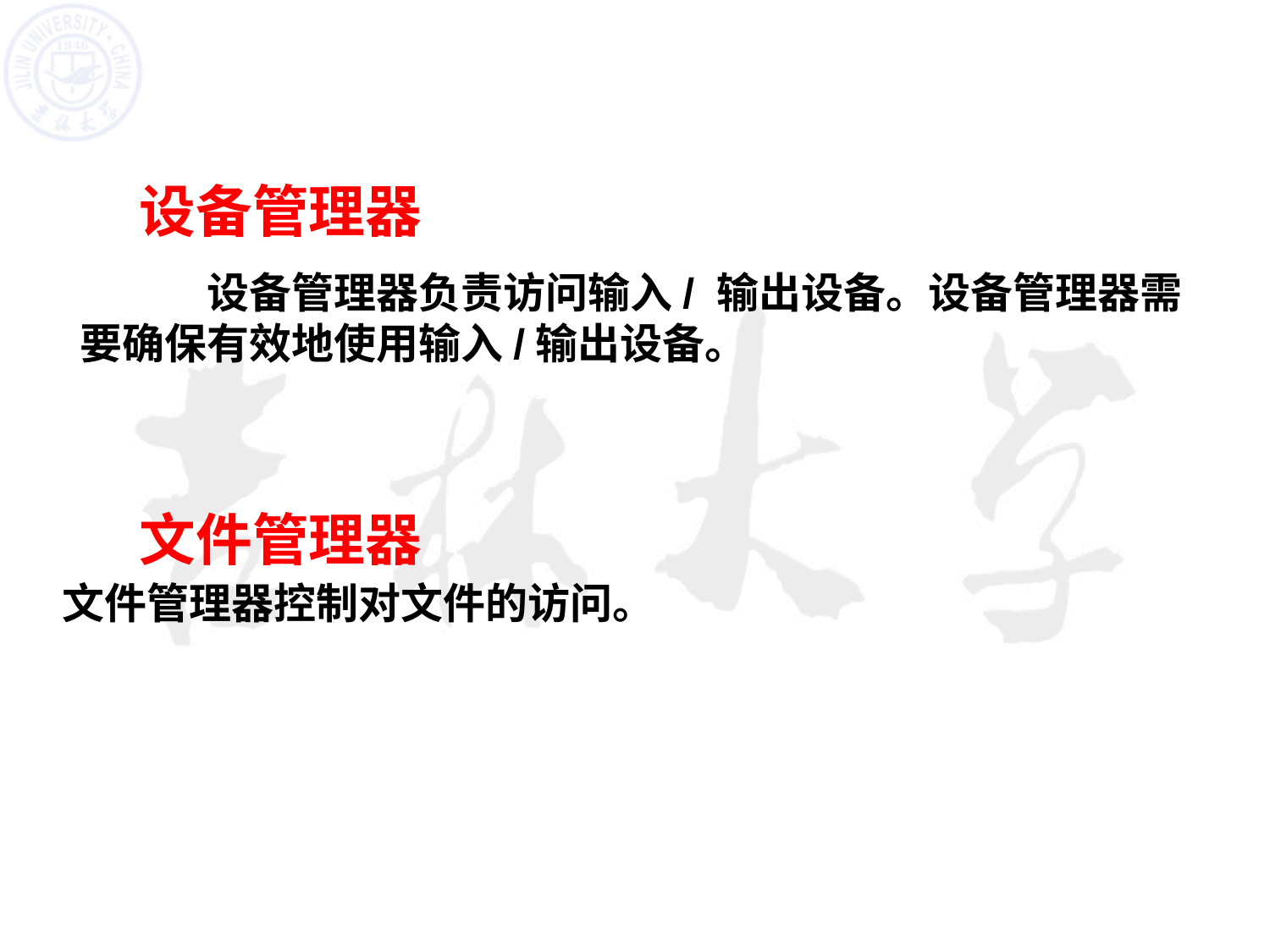

设备管理器
	设备管理器负责访问输入/ 输出设备。设备管理器需要确保有效地使用输入/输出设备。
	文件管理器
文件管理器控制对文件的访问。